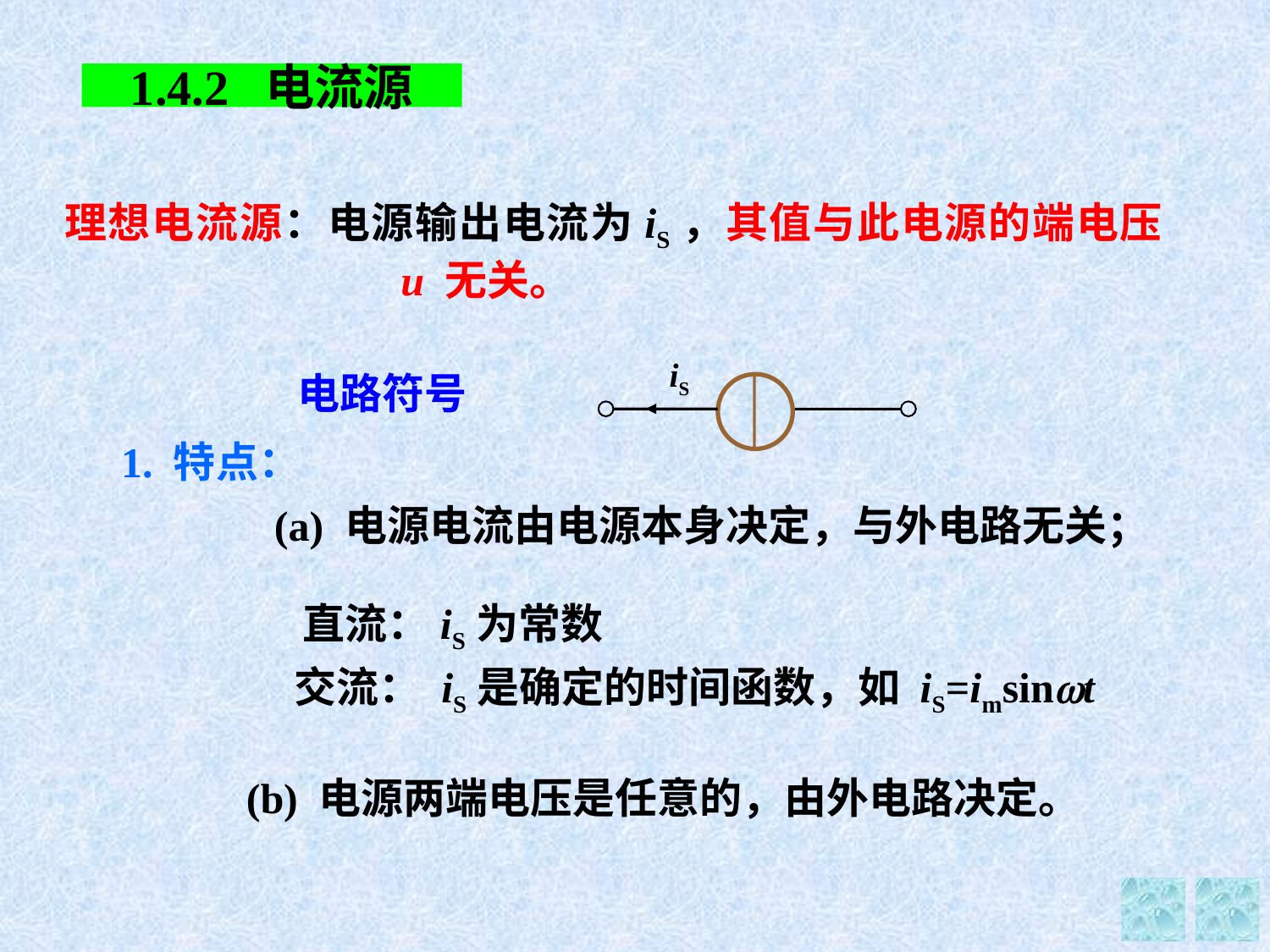

1.4.2  电流源
理想电流源：电源输出电流为iS，其值与此电源的端电压 u 无关。
iS

电路符号
1. 特点：
(a) 电源电流由电源本身决定，与外电路无关；
直流：iS为常数
交流： iS是确定的时间函数，如 iS=imsinωt
(b) 电源两端电压是任意的，由外电路决定。